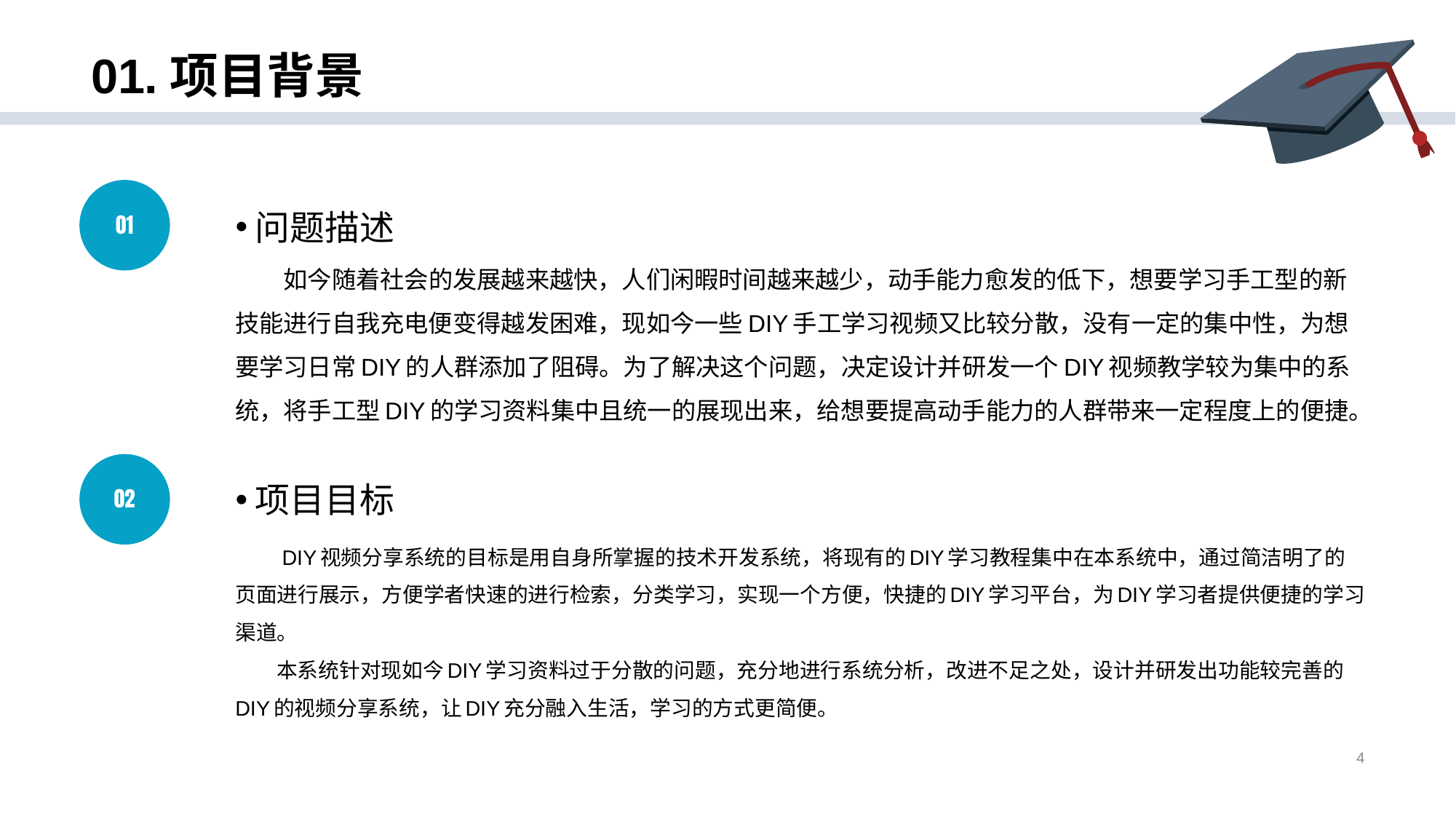

# 01.项目背景
问题描述
01
        如今随着社会的发展越来越快，人们闲暇时间越来越少，动手能力愈发的低下，想要学习手工型的新技能进行自我充电便变得越发困难，现如今一些DIY手工学习视频又比较分散，没有一定的集中性，为想要学习日常DIY的人群添加了阻碍。为了解决这个问题，决定设计并研发一个DIY视频教学较为集中的系统，将手工型DIY的学习资料集中且统一的展现出来，给想要提高动手能力的人群带来一定程度上的便捷。
项目目标
02
        DIY视频分享系统的目标是用自身所掌握的技术开发系统，将现有的DIY学习教程集中在本系统中，通过简洁明了的页面进行展示，方便学者快速的进行检索，分类学习，实现一个方便，快捷的DIY学习平台，为DIY学习者提供便捷的学习渠道。
        本系统针对现如今DIY学习资料过于分散的问题，充分地进行系统分析，改进不足之处，设计并研发出功能较完善的DIY的视频分享系统，让DIY充分融入生活，学习的方式更简便。
4